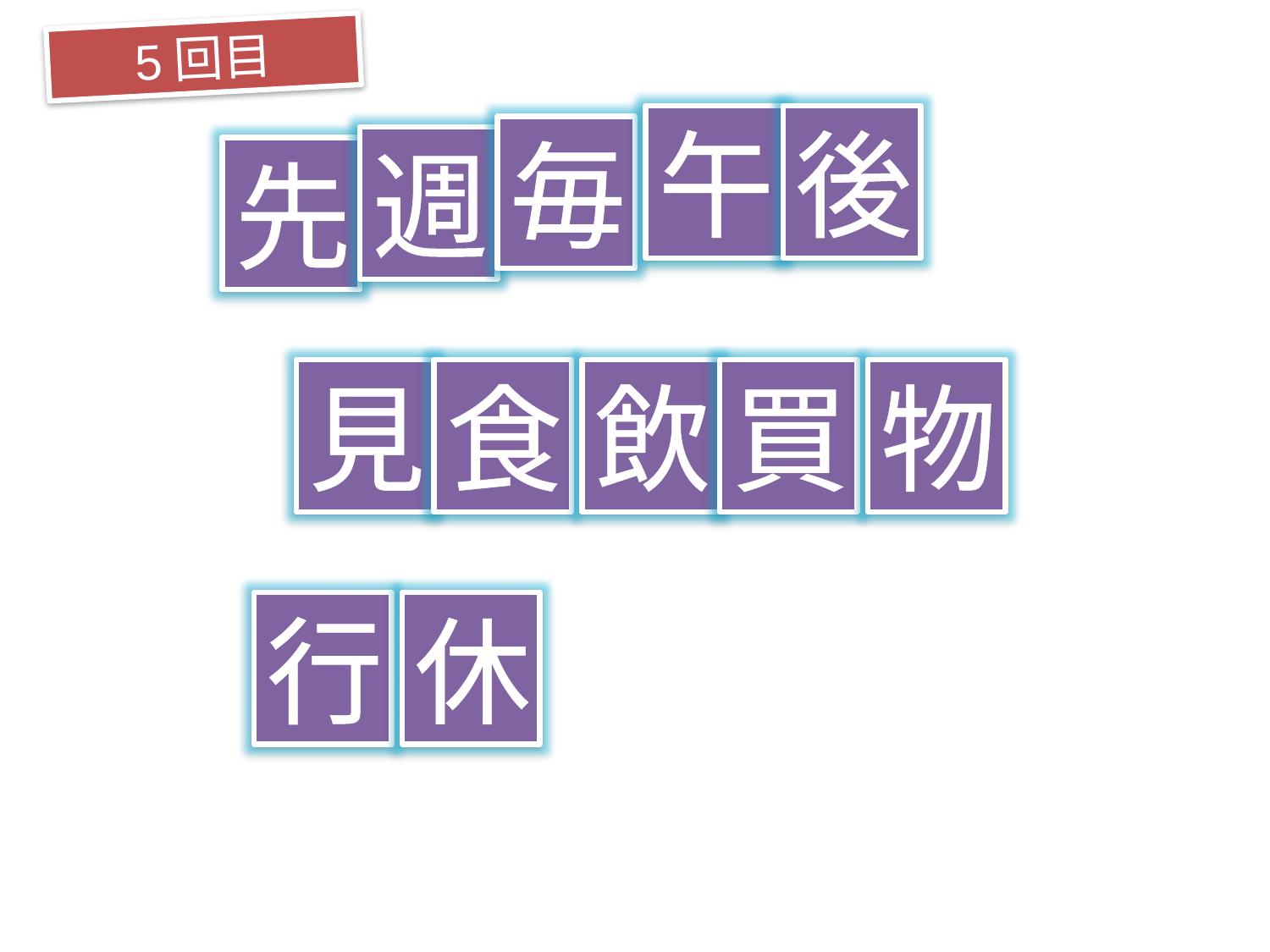

5回目
午
後
毎
週
先
見
食
飲
買
物
行
休